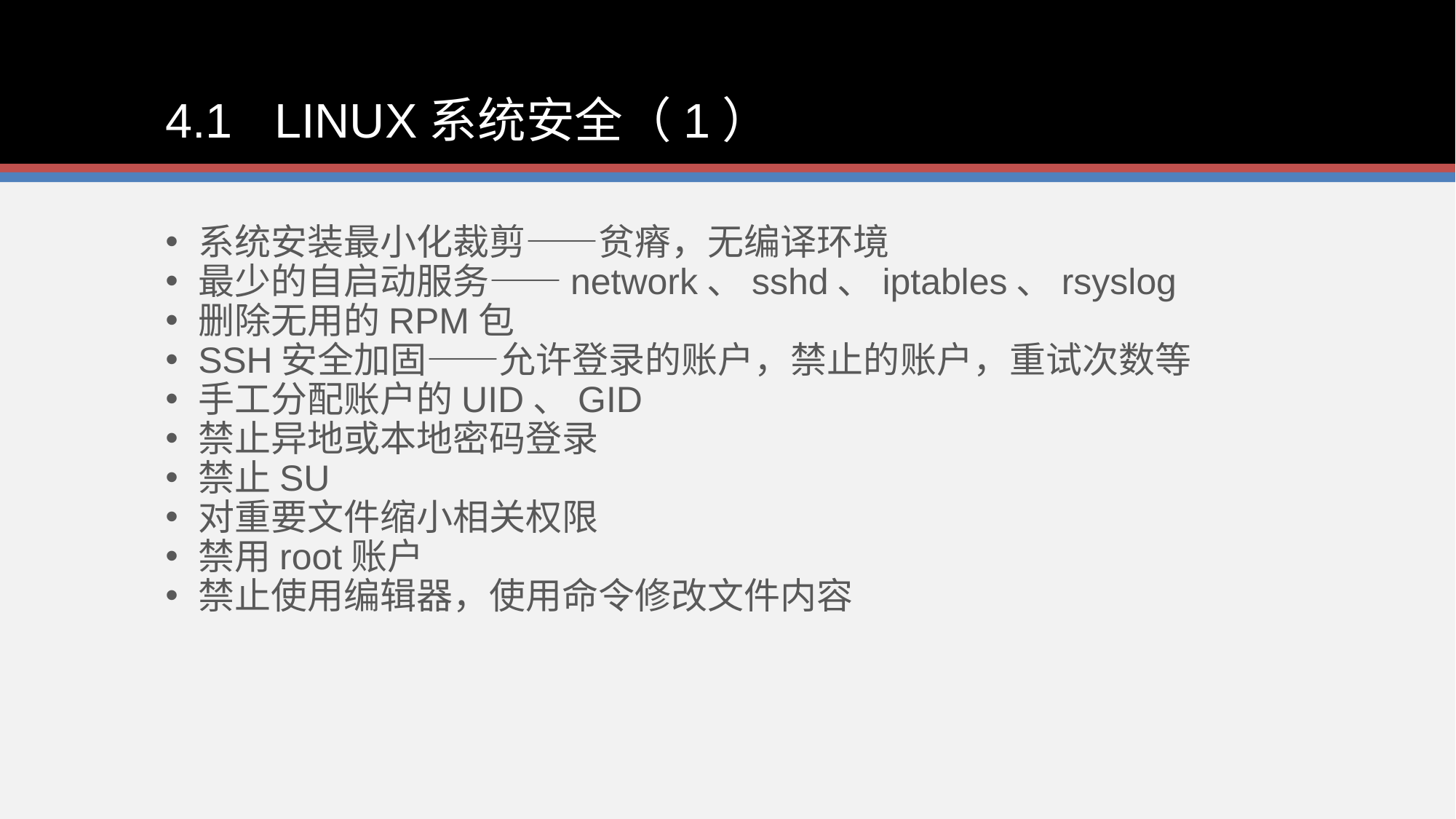

4.1	LINUX系统安全（1）
系统安装最小化裁剪——贫瘠，无编译环境
最少的自启动服务——network、sshd、iptables、rsyslog
删除无用的RPM包
SSH安全加固——允许登录的账户，禁止的账户，重试次数等
手工分配账户的UID、GID
禁止异地或本地密码登录
禁止SU
对重要文件缩小相关权限
禁用root账户
禁止使用编辑器，使用命令修改文件内容